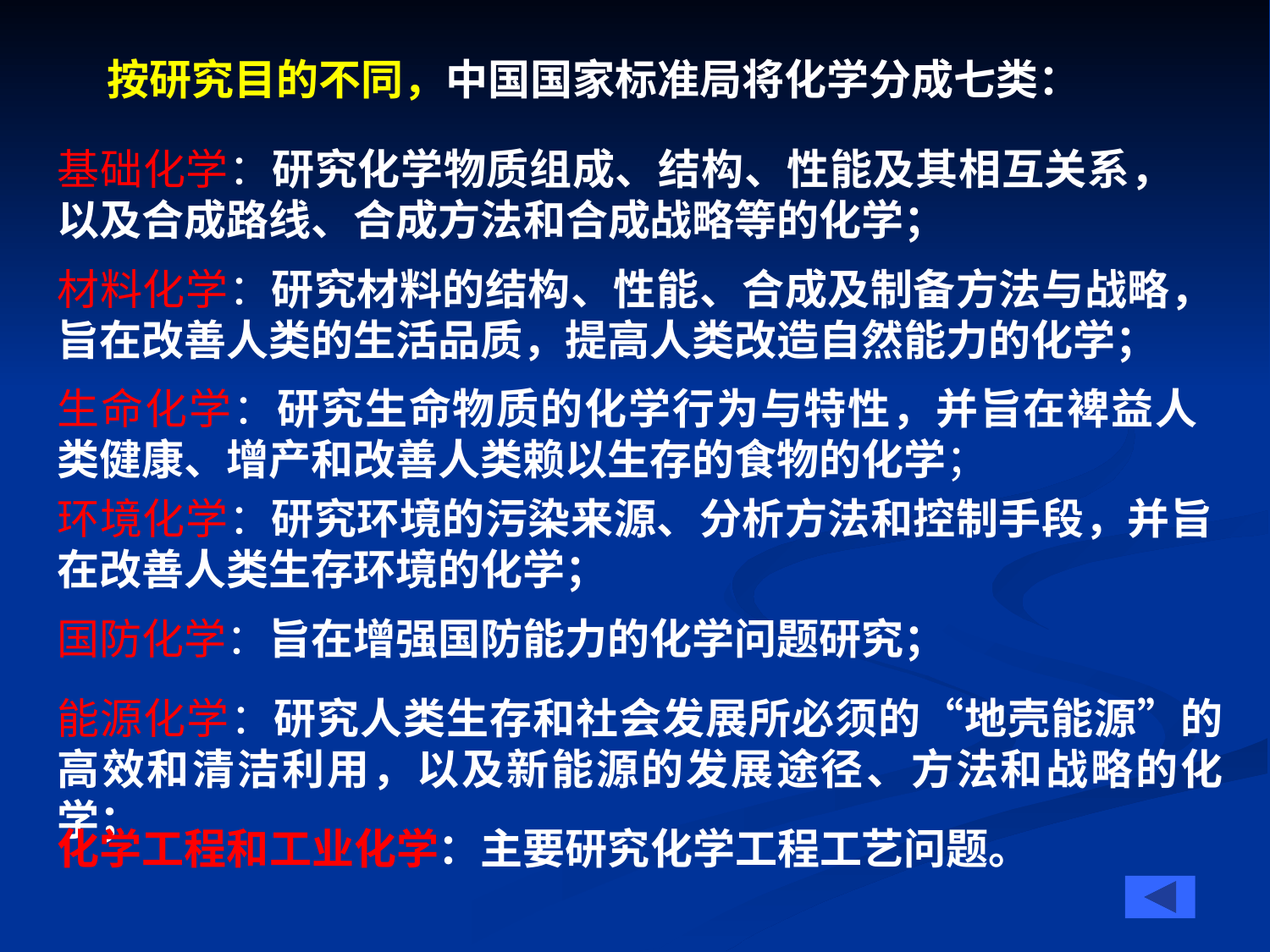

按研究目的不同，中国国家标准局将化学分成七类：
基础化学：研究化学物质组成、结构、性能及其相互关系，以及合成路线、合成方法和合成战略等的化学；
材料化学：研究材料的结构、性能、合成及制备方法与战略，旨在改善人类的生活品质，提高人类改造自然能力的化学；
生命化学：研究生命物质的化学行为与特性，并旨在裨益人类健康、增产和改善人类赖以生存的食物的化学；
环境化学：研究环境的污染来源、分析方法和控制手段，并旨在改善人类生存环境的化学；
国防化学：旨在增强国防能力的化学问题研究；
能源化学：研究人类生存和社会发展所必须的“地壳能源”的高效和清洁利用，以及新能源的发展途径、方法和战略的化学；
化学工程和工业化学：主要研究化学工程工艺问题。